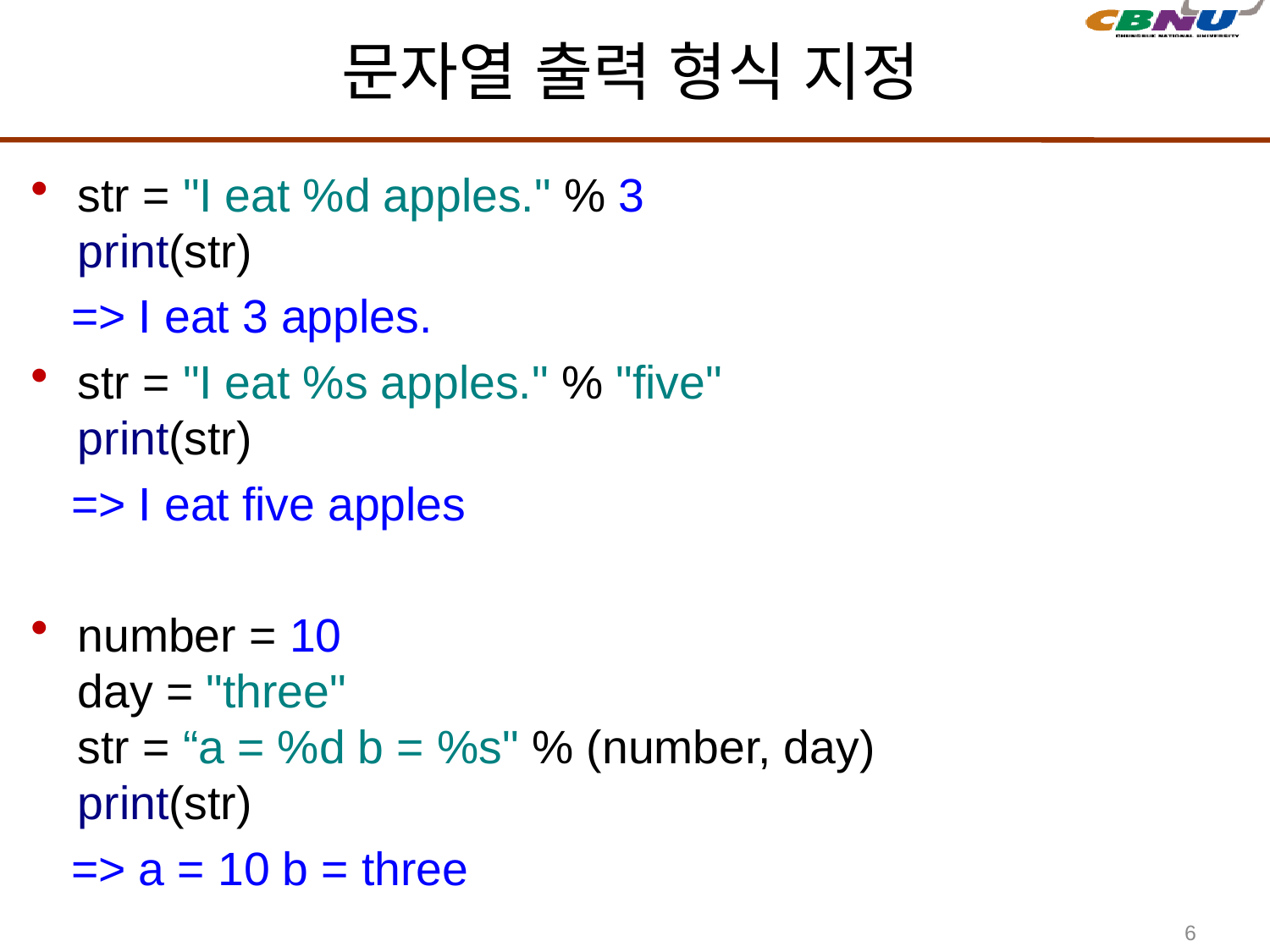

# 문자열 출력 형식 지정
str = "I eat %d apples." % 3
print(str)
   => I eat 3 apples.
str = "I eat %s apples." % "five"
print(str)
   => I eat five apples

number = 10
day = "three"
str = “a = %d b = %s" % (number, day)
print(str)
   => a = 10 b = three
6